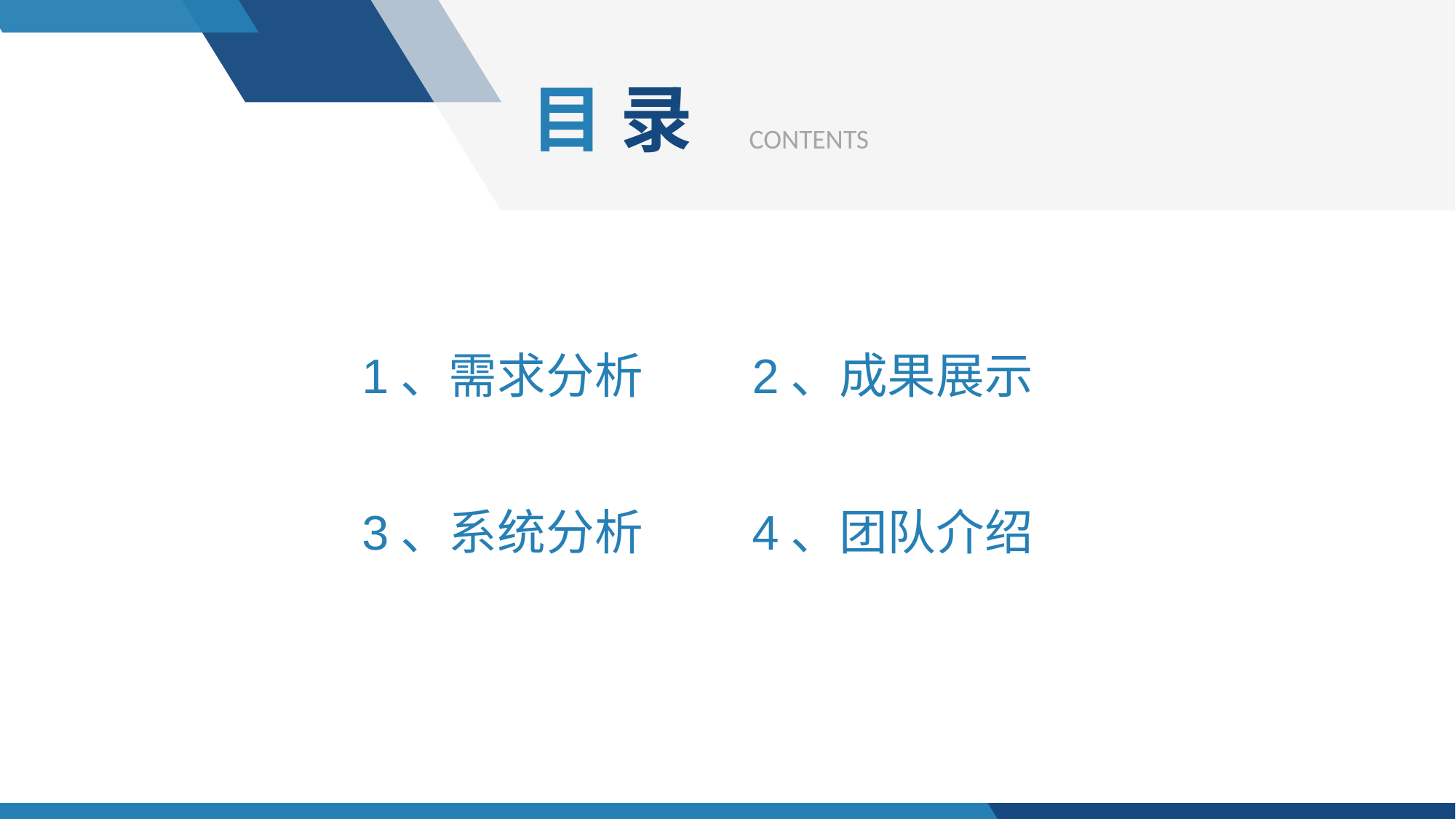

目 录
CONTENTS
1、需求分析
2、成果展示
3、系统分析
4、团队介绍